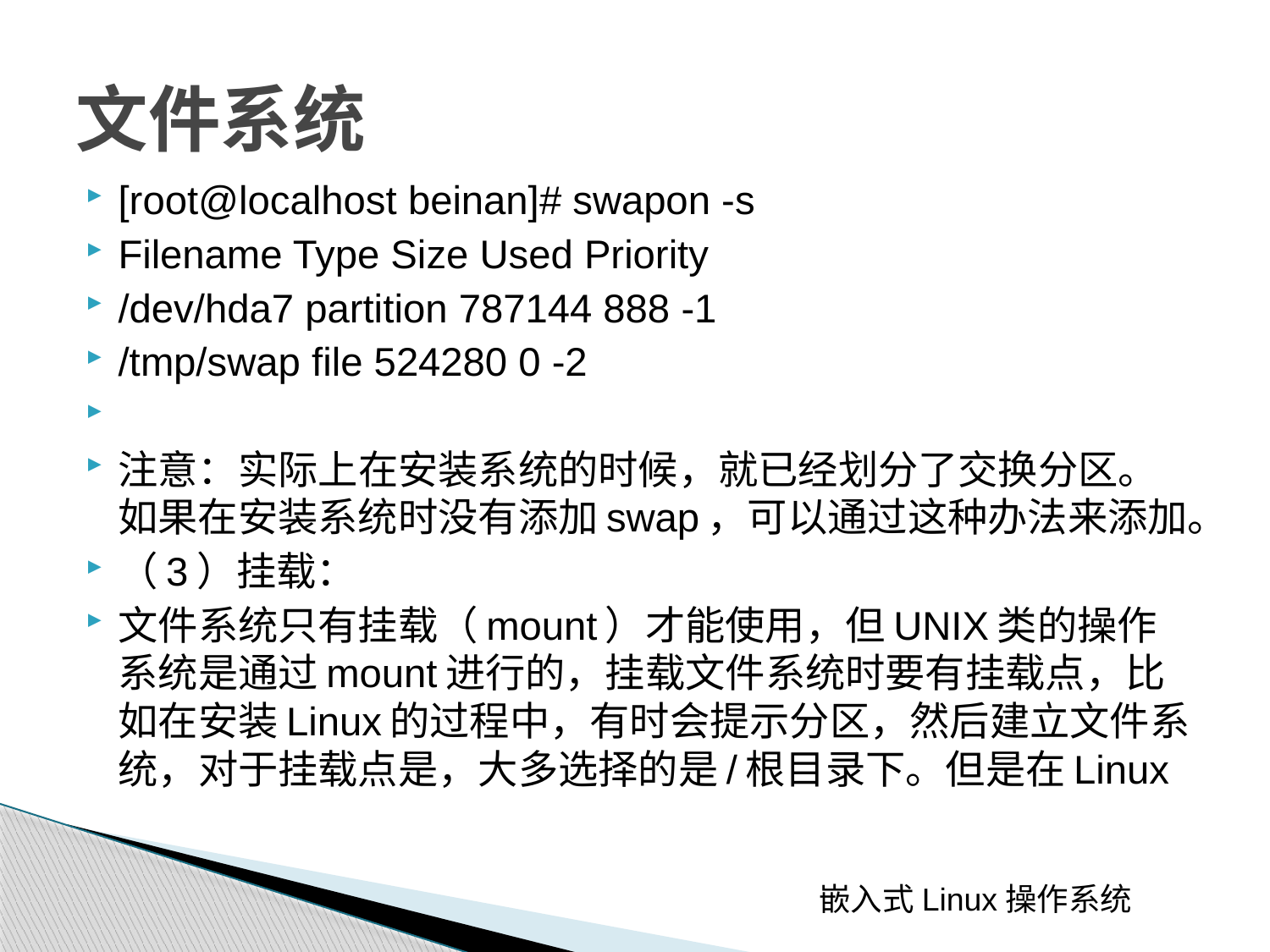

# 文件系统
[root@localhost beinan]# swapon -s
Filename Type Size Used Priority
/dev/hda7 partition 787144 888 -1
/tmp/swap file 524280 0 -2

注意：实际上在安装系统的时候，就已经划分了交换分区。如果在安装系统时没有添加swap，可以通过这种办法来添加。
（3）挂载：
文件系统只有挂载（mount）才能使用，但UNIX类的操作系统是通过mount进行的，挂载文件系统时要有挂载点，比如在安装Linux的过程中，有时会提示分区，然后建立文件系统，对于挂载点是，大多选择的是/根目录下。但是在Linux
         嵌入式Linux操作系统